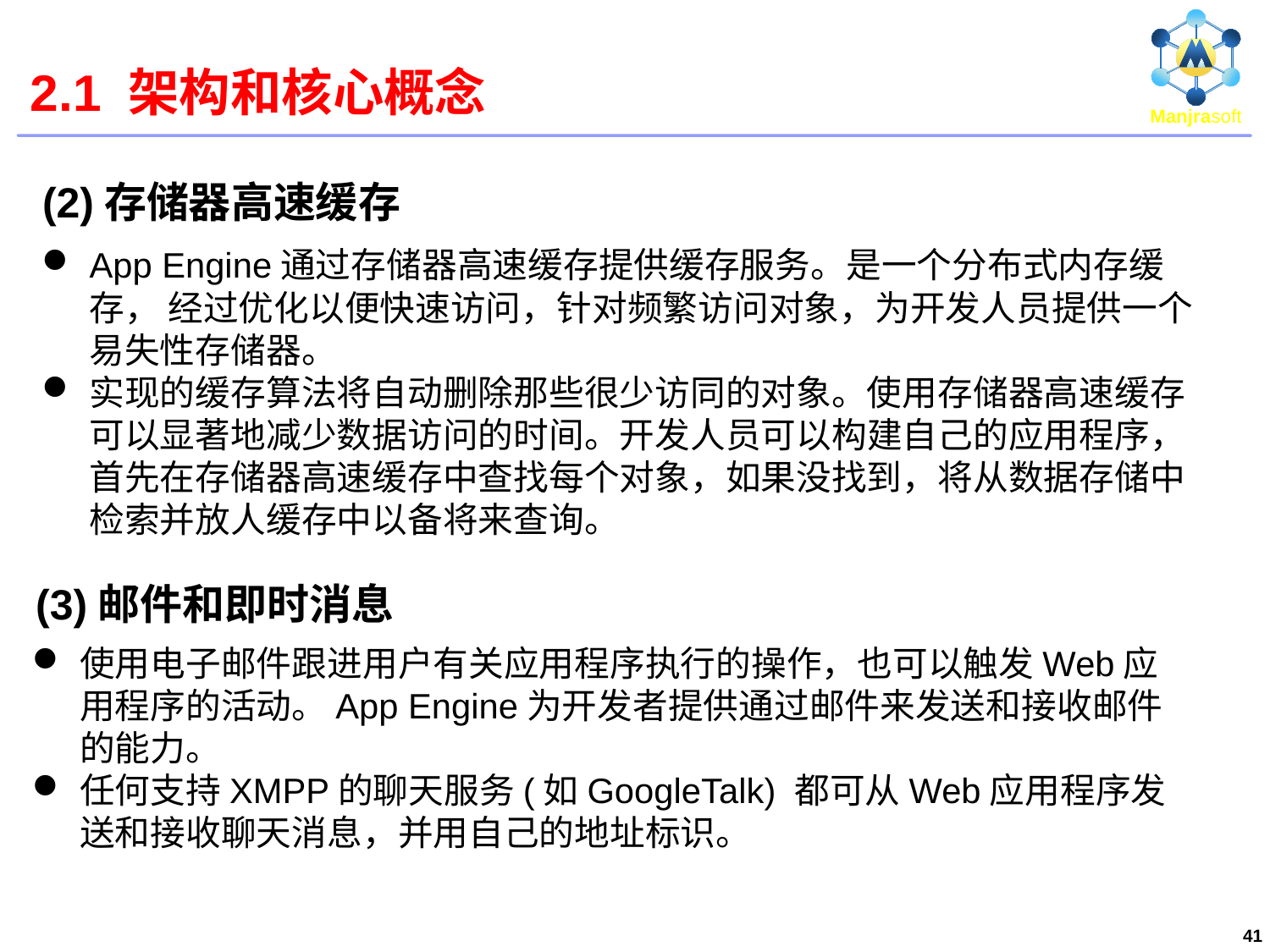

# 2.1 架构和核心概念
(2)存储器高速缓存
App Engine通过存储器高速缓存提供缓存服务。是一个分布式内存缓存， 经过优化以便快速访问，针对频繁访问对象，为开发人员提供一个易失性存储器。
实现的缓存算法将自动删除那些很少访同的对象。使用存储器高速缓存可以显著地减少数据访问的时间。开发人员可以构建自己的应用程序，首先在存储器高速缓存中查找每个对象，如果没找到，将从数据存储中检索并放人缓存中以备将来查询。
(3)邮件和即时消息
使用电子邮件跟进用户有关应用程序执行的操作，也可以触发Web应用程序的活动。App Engine为开发者提供通过邮件来发送和接收邮件的能力。
任何支持XMPP的聊天服务(如GoogleTalk) 都可从Web应用程序发送和接收聊天消息，并用自己的地址标识。
41